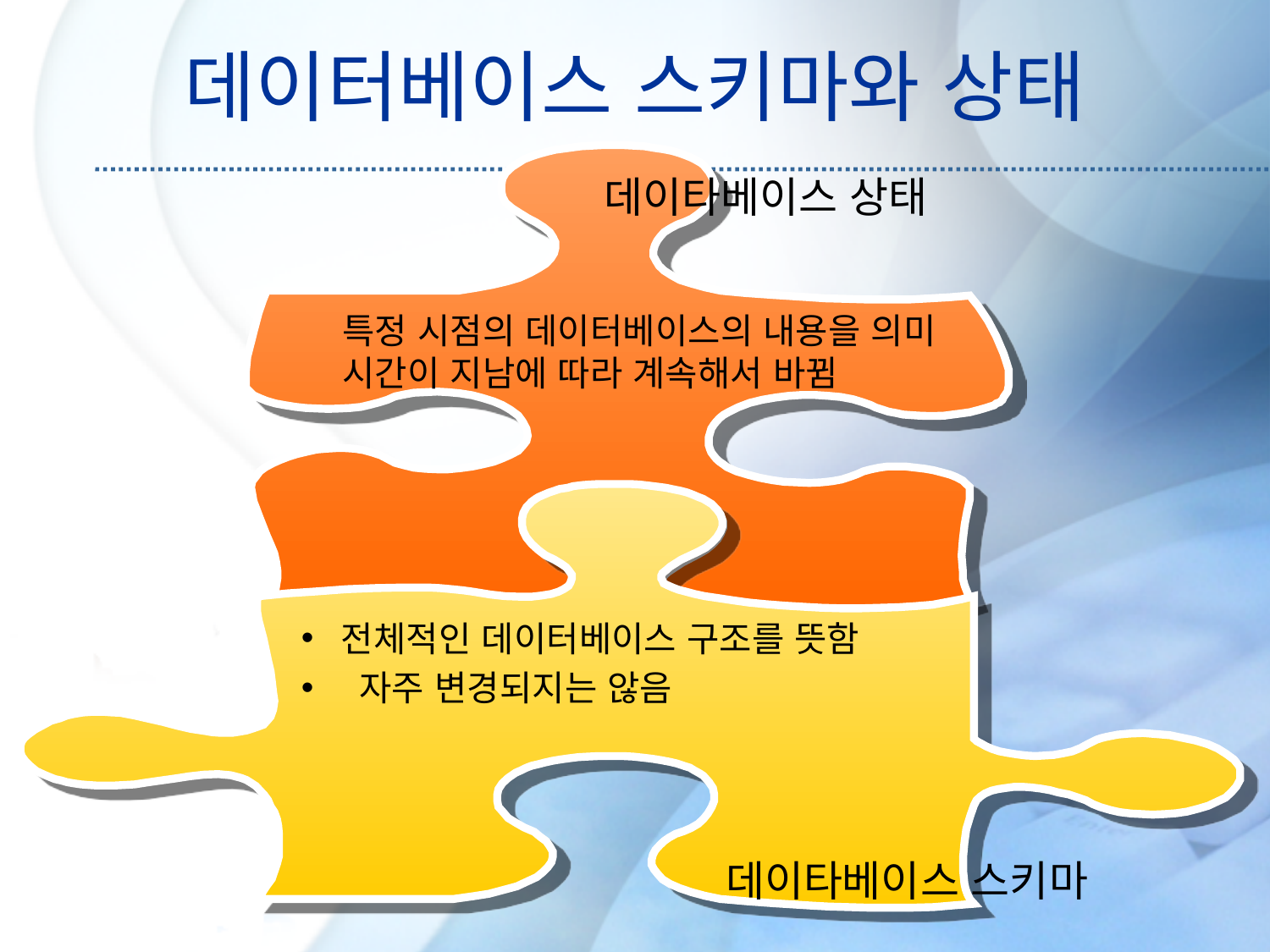

# 데이터베이스 스키마와 상태

데이타베이스 상태
특정 시점의 데이터베이스의 내용을 의미
시간이 지남에 따라 계속해서 바뀜

전체적인 데이터베이스 구조를 뜻함
 자주 변경되지는 않음
데이타베이스 스키마